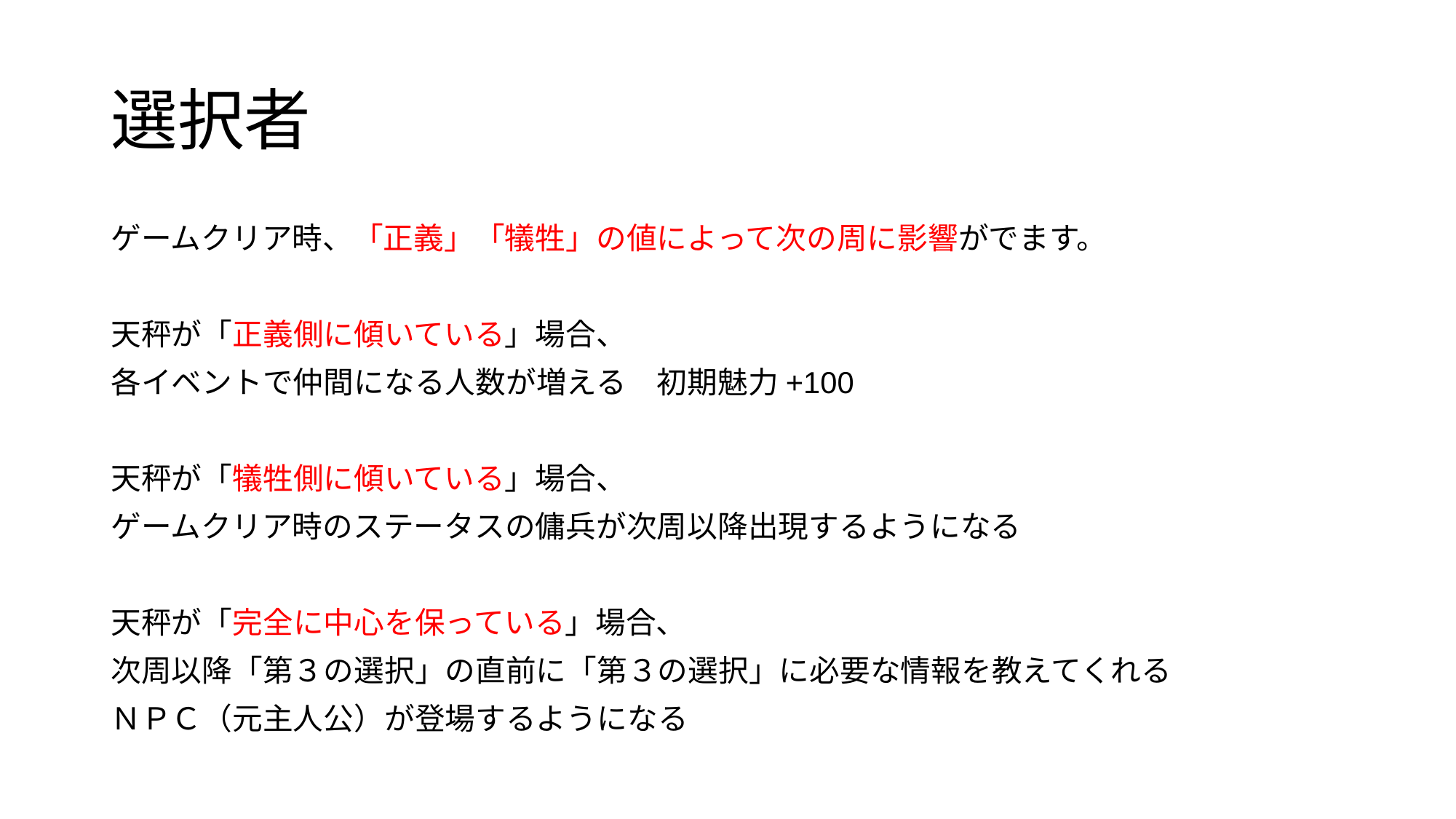

# 選択者
ゲームクリア時、「正義」「犠牲」の値によって次の周に影響がでます。

天秤が「正義側に傾いている」場合、
各イベントで仲間になる人数が増える　初期魅力+100

天秤が「犠牲側に傾いている」場合、
ゲームクリア時のステータスの傭兵が次周以降出現するようになる

天秤が「完全に中心を保っている」場合、
次周以降「第３の選択」の直前に「第３の選択」に必要な情報を教えてくれる
ＮＰＣ（元主人公）が登場するようになる